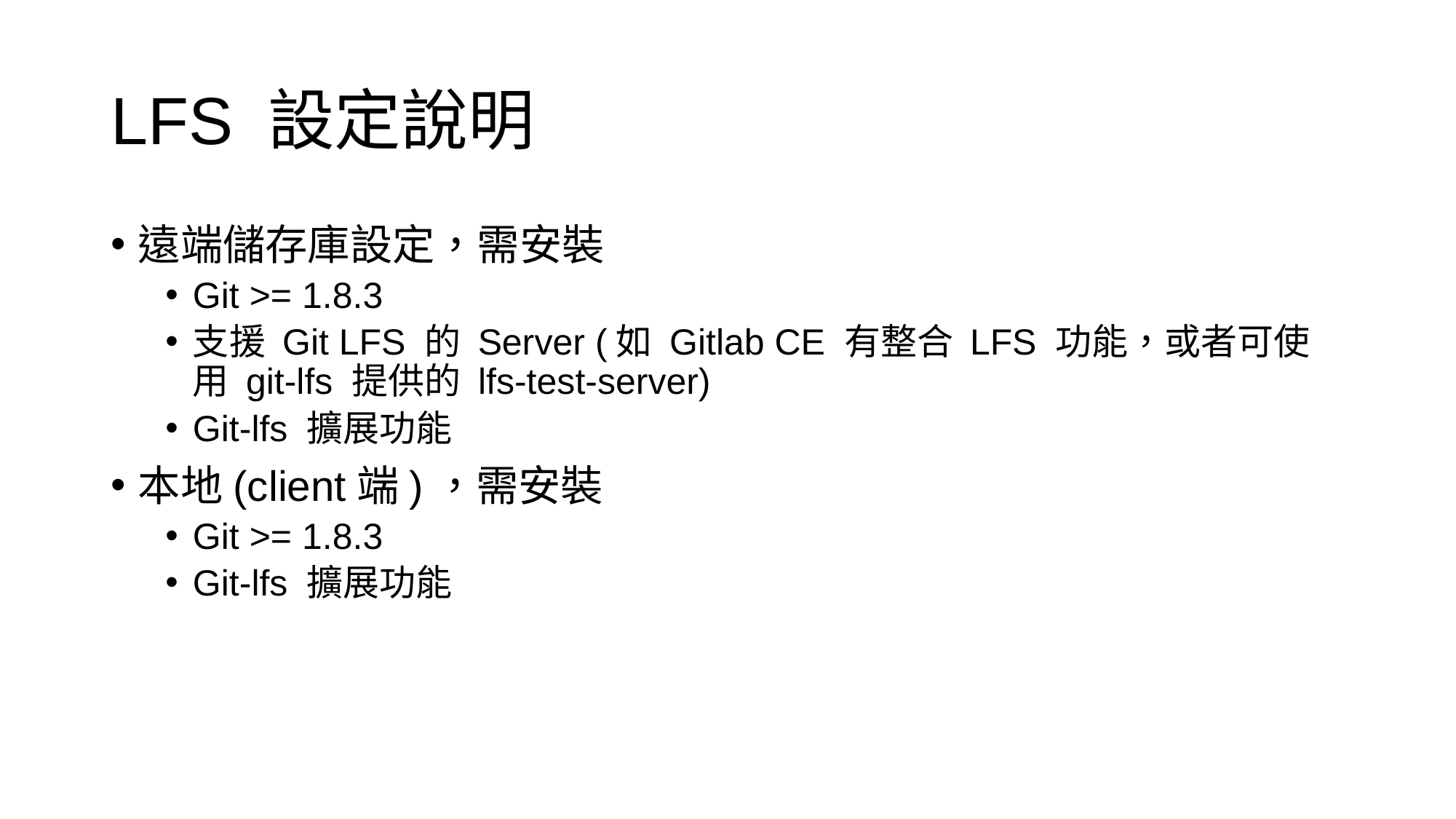

# LFS 設定說明
遠端儲存庫設定，需安裝
Git >= 1.8.3
支援 Git LFS 的 Server (如 Gitlab CE 有整合 LFS 功能，或者可使用 git-lfs 提供的 lfs-test-server)
Git-lfs 擴展功能
本地(client端)，需安裝
Git >= 1.8.3
Git-lfs 擴展功能